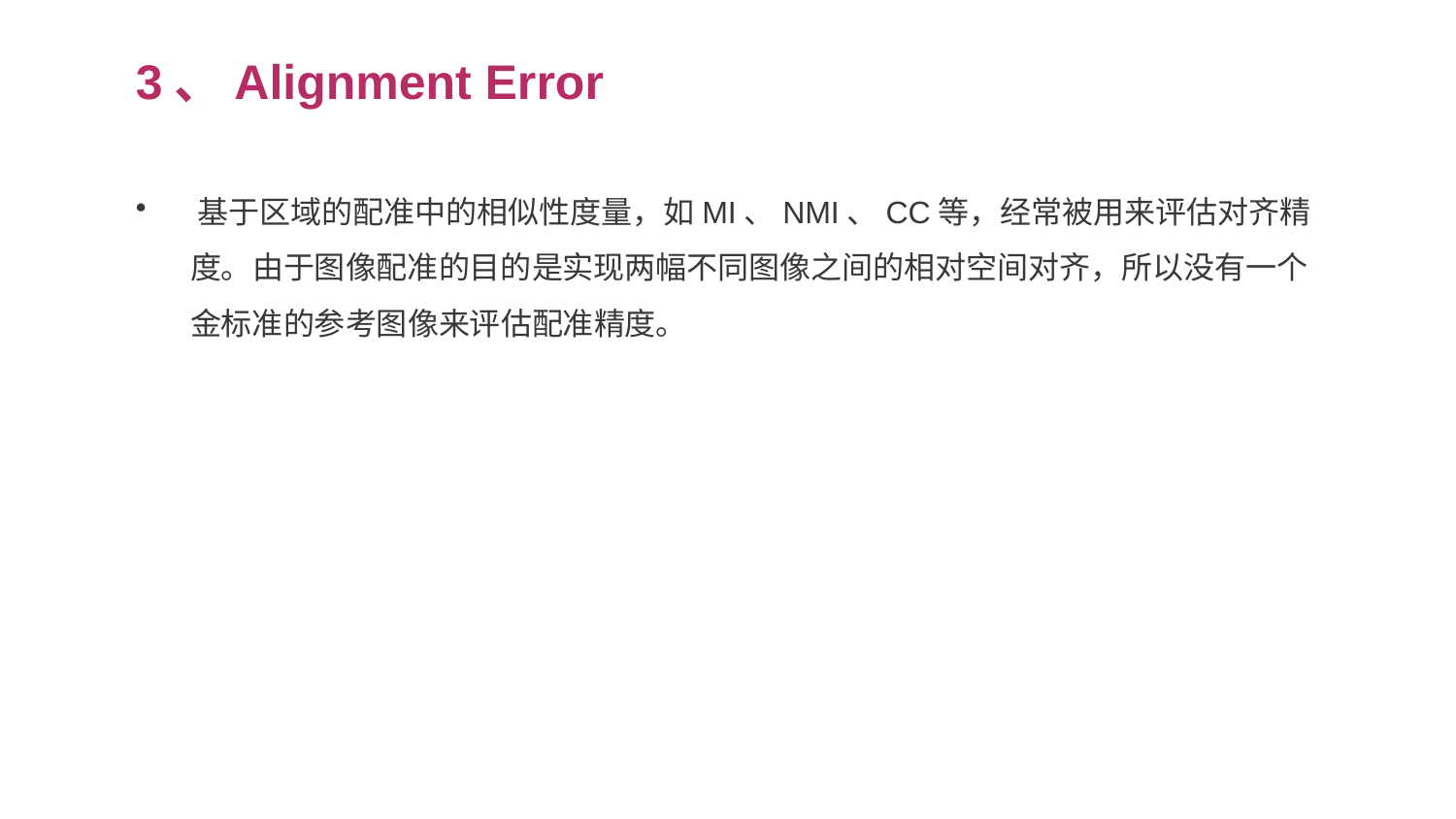

3、Alignment Error
​基于区域的配准中的相似性度量，如MI、NMI、CC等，经常被用来评估对齐精度。由于图像配准的目的是实现两幅不同图像之间的相对空间对齐，所以没有一个金标准的参考图像来评估配准精度。